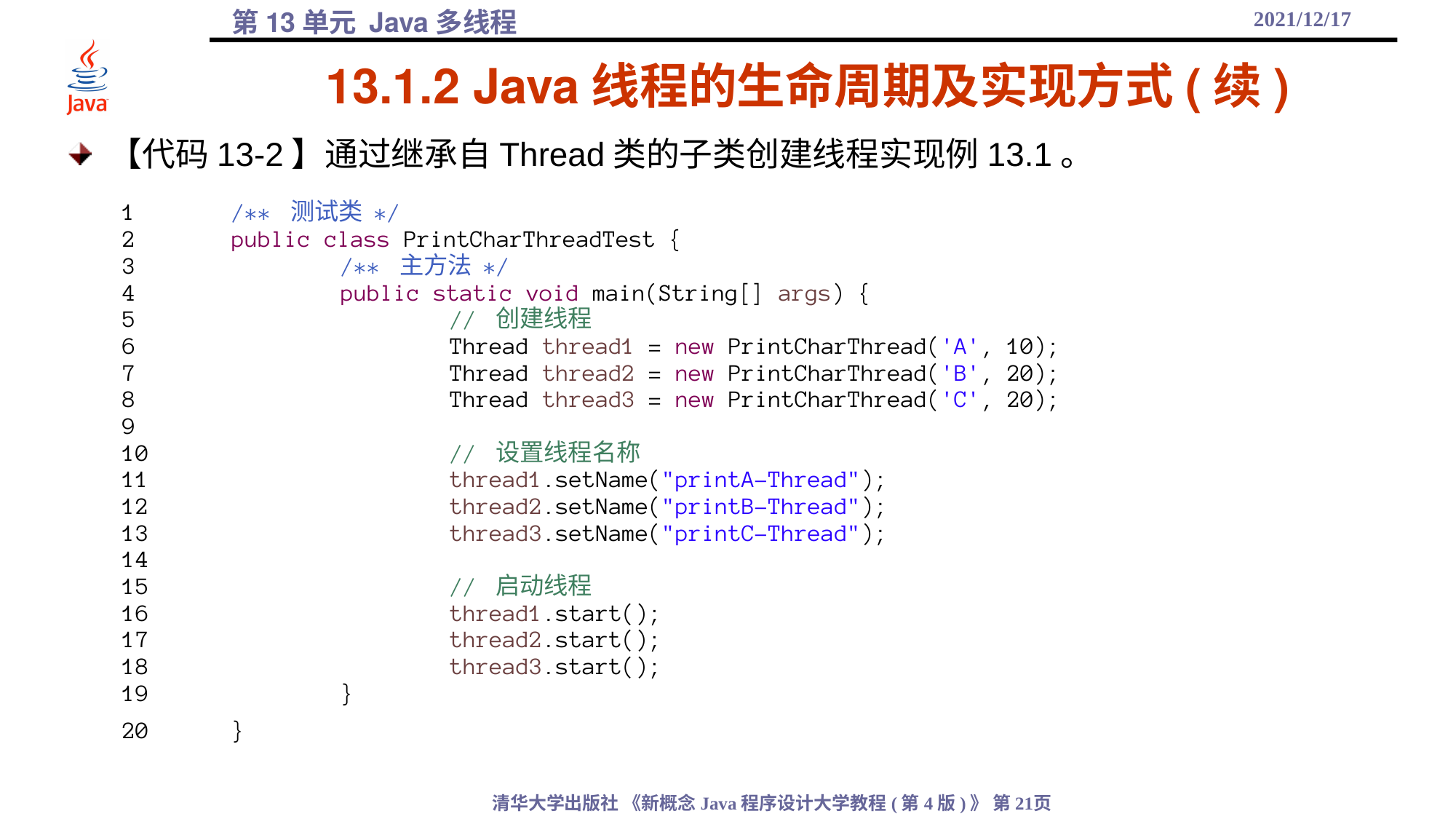

2021/12/17
# 13.1.2 Java线程的生命周期及实现方式(续)
【代码13-2】通过继承自Thread类的子类创建线程实现例13.1。
1	/** 测试类 */
2	public class PrintCharThreadTest {
3		/** 主方法 */
4		public static void main(String[] args) {
5			// 创建线程
6			Thread thread1 = new PrintCharThread('A', 10);
7			Thread thread2 = new PrintCharThread('B', 20);
8			Thread thread3 = new PrintCharThread('C', 20);
9
10			// 设置线程名称
11			thread1.setName("printA-Thread");
12			thread2.setName("printB-Thread");
13			thread3.setName("printC-Thread");
14
15			// 启动线程
16			thread1.start();
17			thread2.start();
18			thread3.start();
19		}
20	}